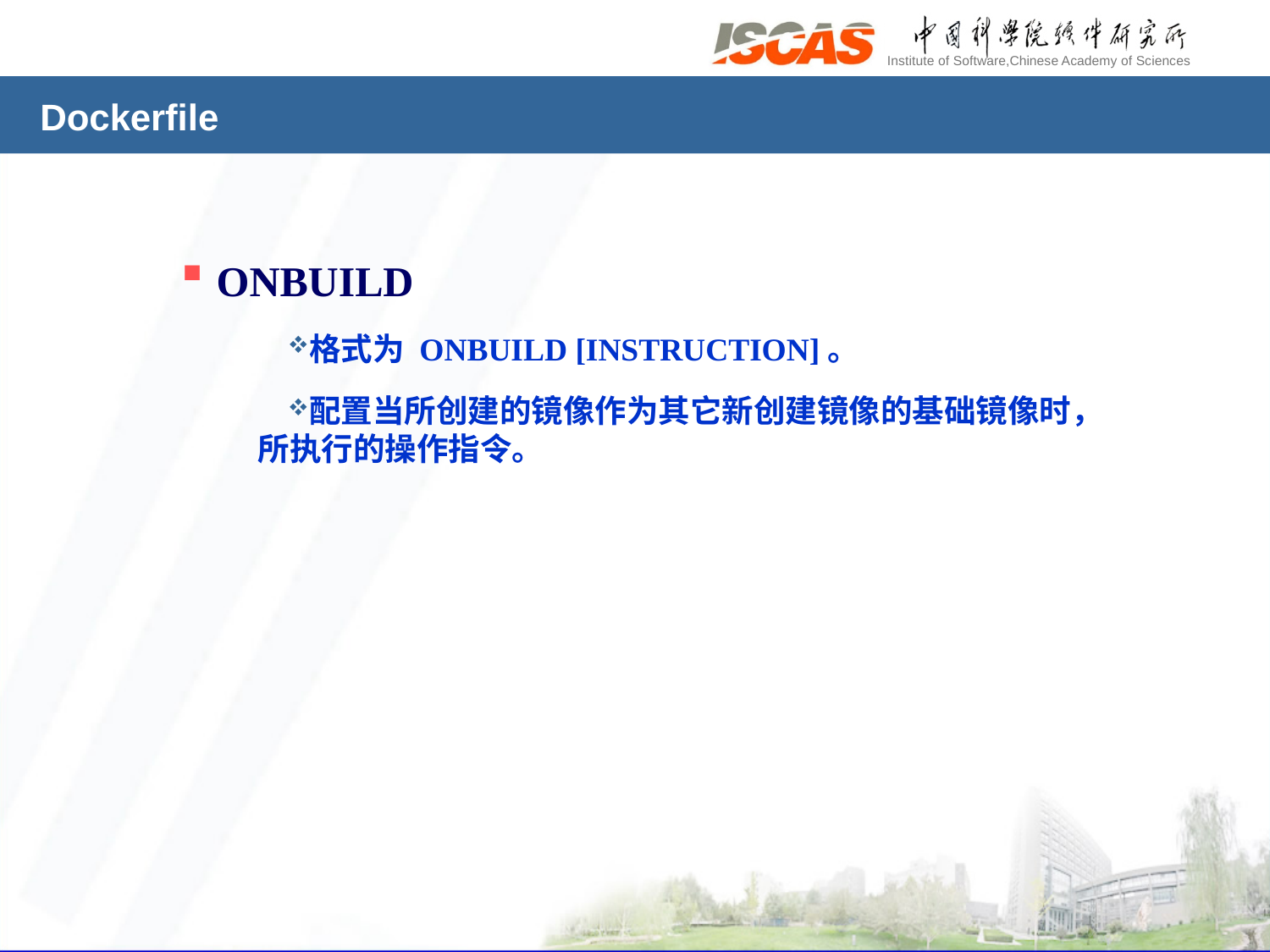

# Dockerfile
ONBUILD
格式为 ONBUILD [INSTRUCTION]。
配置当所创建的镜像作为其它新创建镜像的基础镜像时，所执行的操作指令。